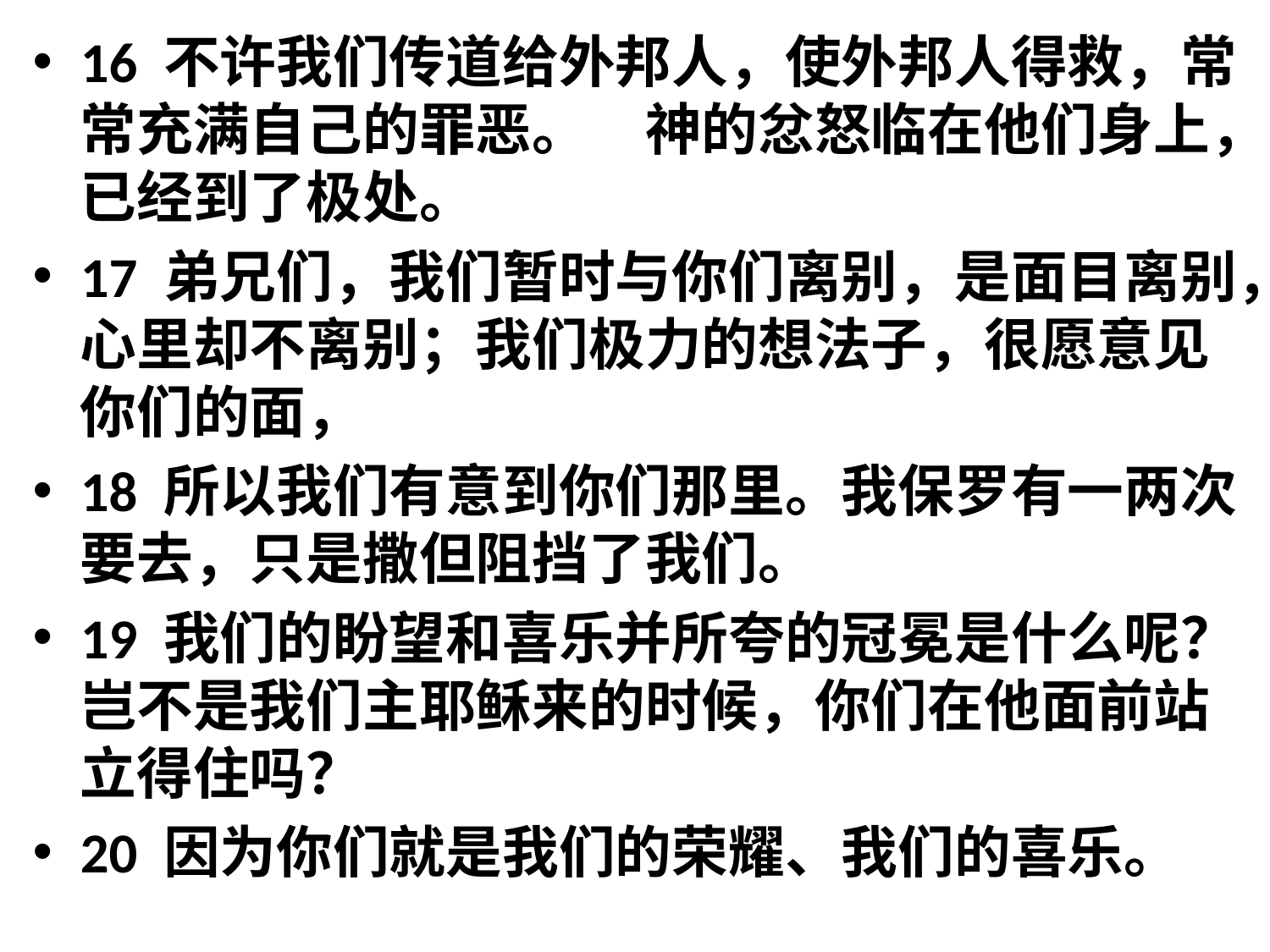

16 不许我们传道给外邦人，使外邦人得救，常常充满自己的罪恶。　神的忿怒临在他们身上，已经到了极处。
17 弟兄们，我们暂时与你们离别，是面目离别，心里却不离别；我们极力的想法子，很愿意见你们的面，
18 所以我们有意到你们那里。我保罗有一两次要去，只是撒但阻挡了我们。
19 我们的盼望和喜乐并所夸的冠冕是什么呢？岂不是我们主耶稣来的时候，你们在他面前站立得住吗？
20 因为你们就是我们的荣耀、我们的喜乐。